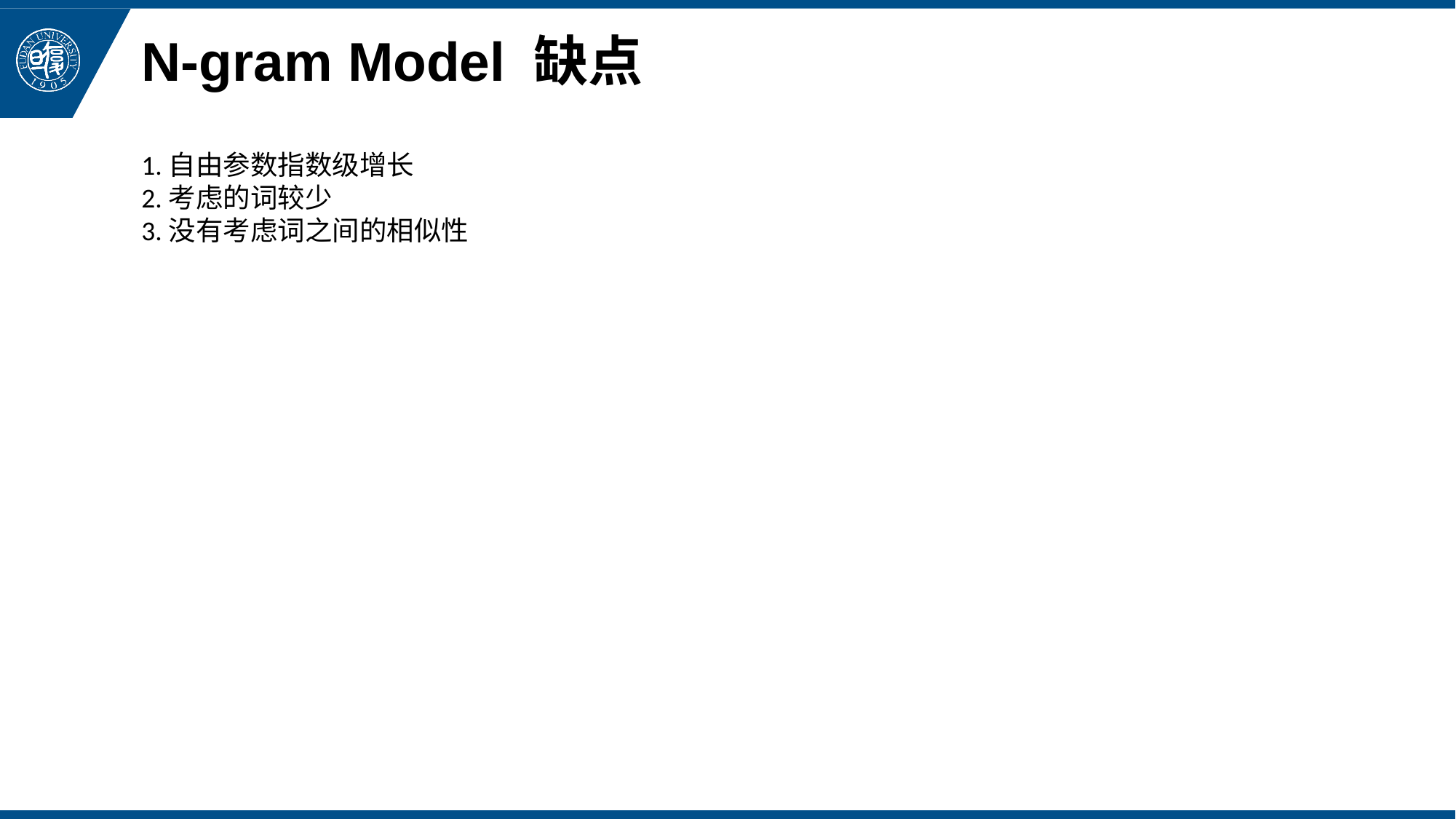

# N-gram Model 缺点
1.自由参数指数级增长
2.考虑的词较少
3.没有考虑词之间的相似性